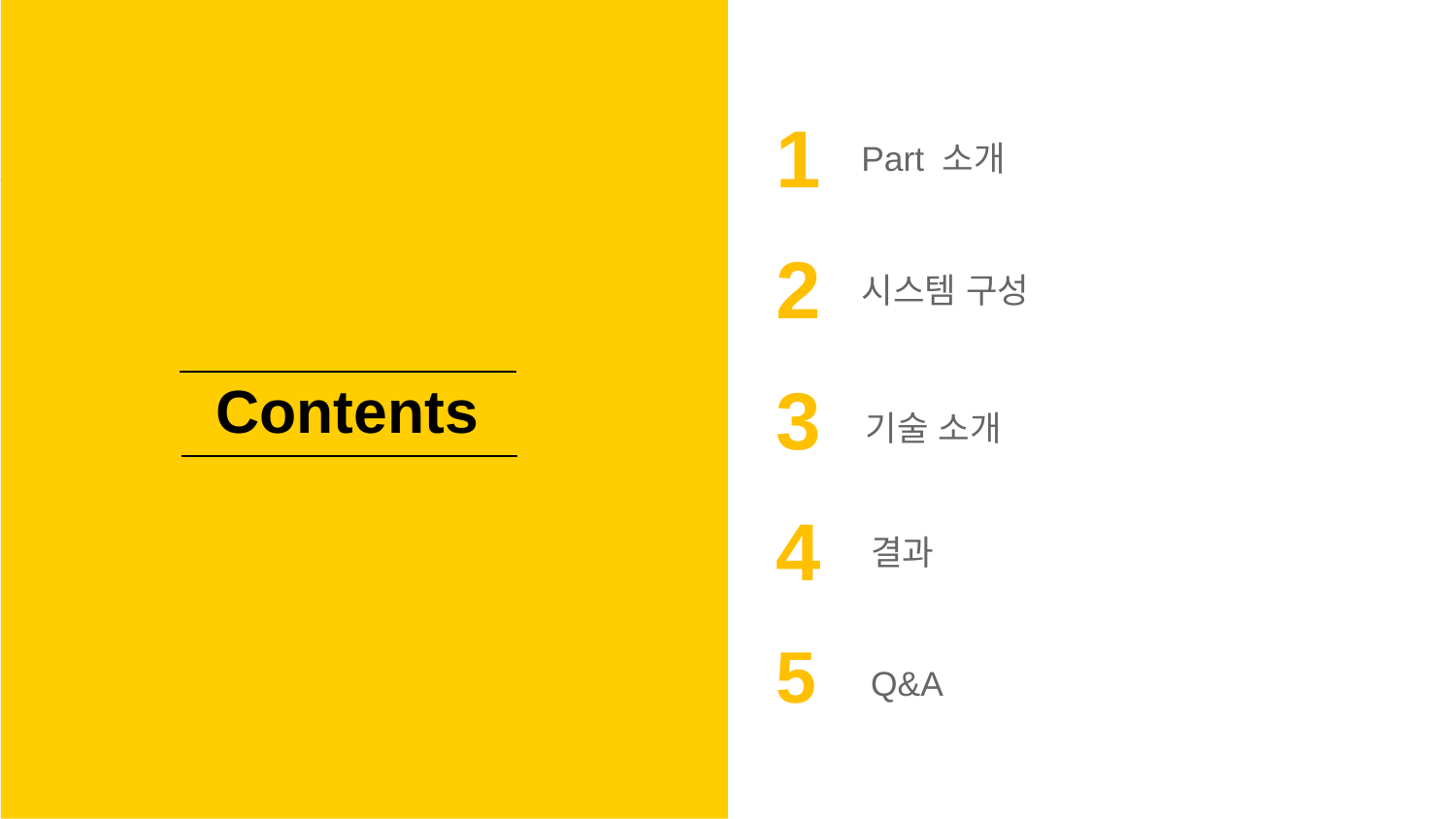

1

2

3

4

5
Part 소개

시스템 구성
# Contents
기술 소개
결과
Q&A